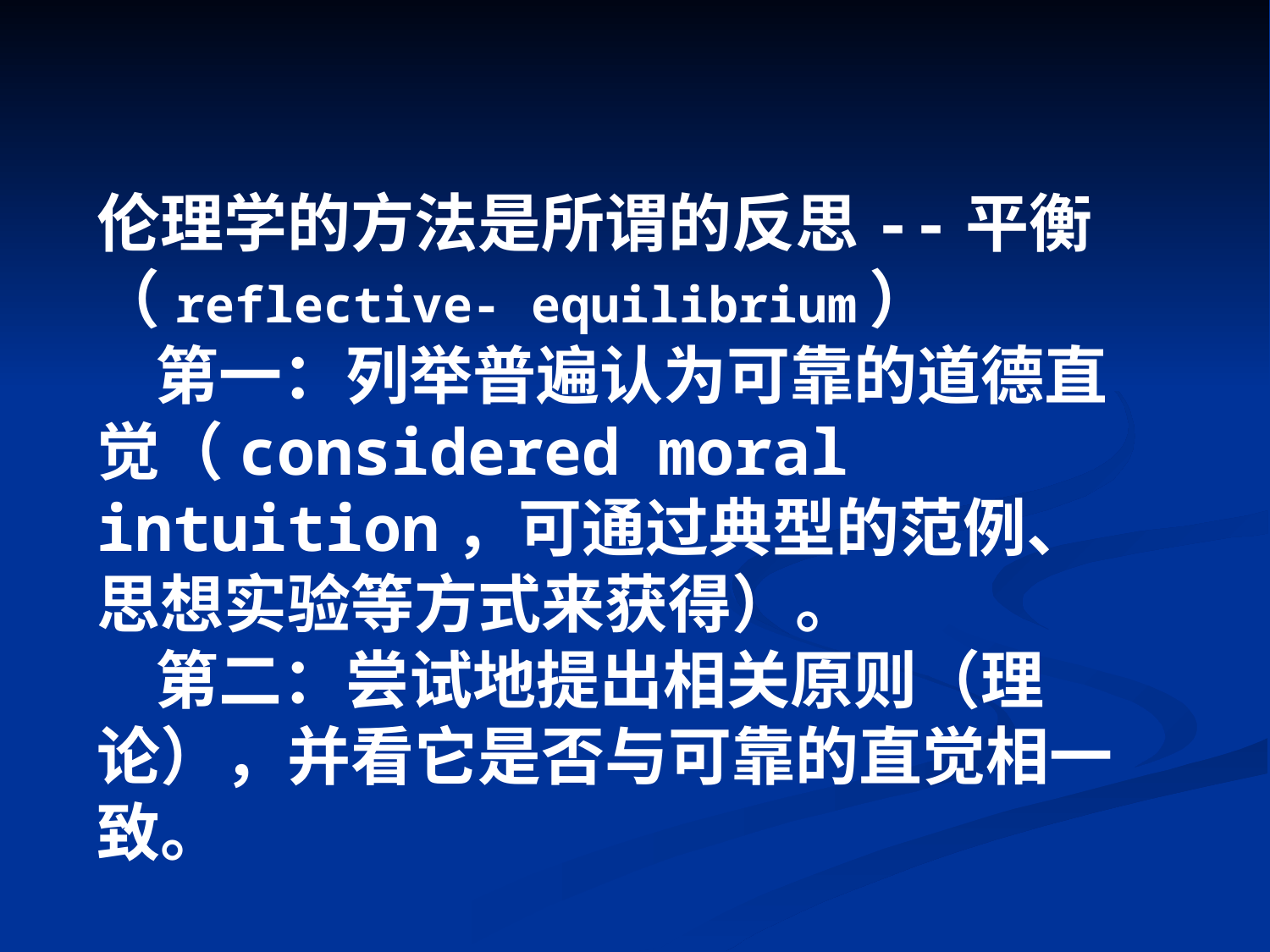

伦理学的方法是所谓的反思--平衡（reflective- equilibrium）
   第一：列举普遍认为可靠的道德直觉（considered moral intuition，可通过典型的范例、思想实验等方式来获得）。
   第二：尝试地提出相关原则（理论），并看它是否与可靠的直觉相一致。